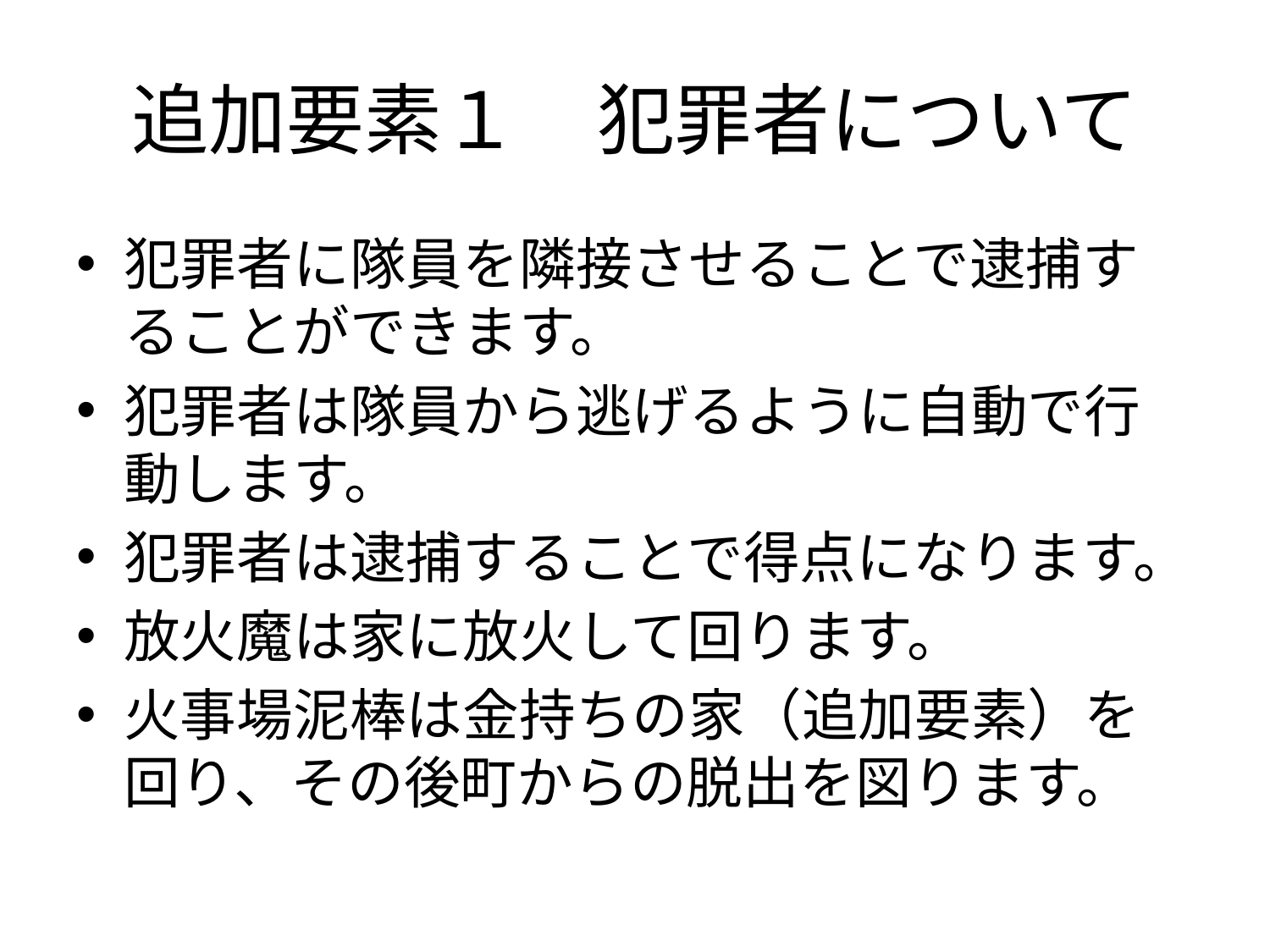

# 追加要素１　犯罪者について
犯罪者に隊員を隣接させることで逮捕することができます。
犯罪者は隊員から逃げるように自動で行動します。
犯罪者は逮捕することで得点になります。
放火魔は家に放火して回ります。
火事場泥棒は金持ちの家（追加要素）を回り、その後町からの脱出を図ります。